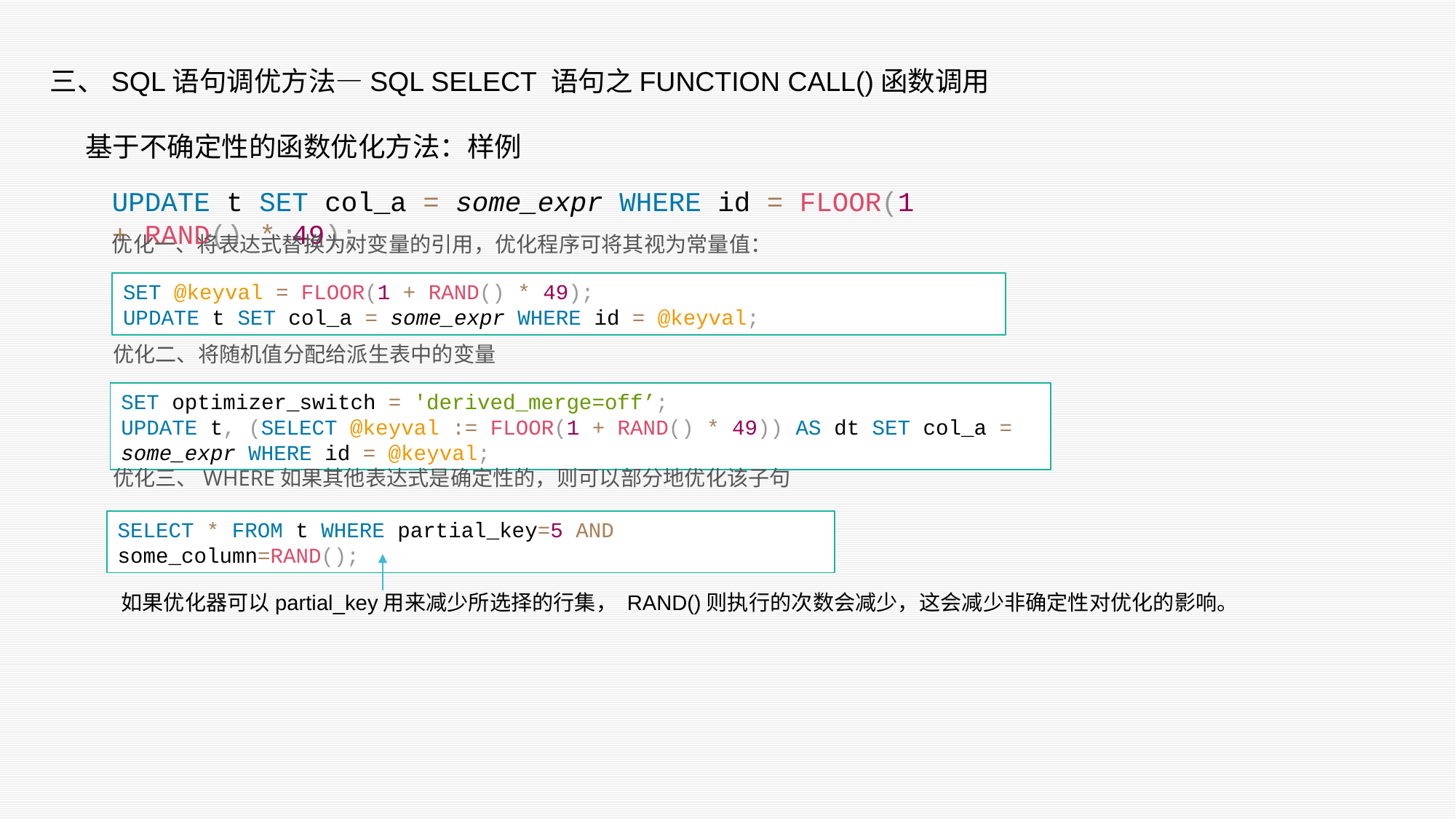

三、SQL语句调优方法—SQL SELECT 语句之FUNCTION CALL()函数调用
基于不确定性的函数优化方法：样例
UPDATE t SET col_a = some_expr WHERE id = FLOOR(1 + RAND() * 49);
优化一、将表达式替换为对变量的引用，优化程序可将其视为常量值：
SET @keyval = FLOOR(1 + RAND() * 49);
UPDATE t SET col_a = some_expr WHERE id = @keyval;
优化二、将随机值分配给派生表中的变量
SET optimizer_switch = 'derived_merge=off’;
UPDATE t, (SELECT @keyval := FLOOR(1 + RAND() * 49)) AS dt SET col_a = some_expr WHERE id = @keyval;
优化三、WHERE如果其他表达式是确定性的，则可以部分地优化该子句
SELECT * FROM t WHERE partial_key=5 AND some_column=RAND();
如果优化器可以partial_key用来减少所选择的行集， RAND()则执行的次数会减少，这会减少非确定性对优化的影响。